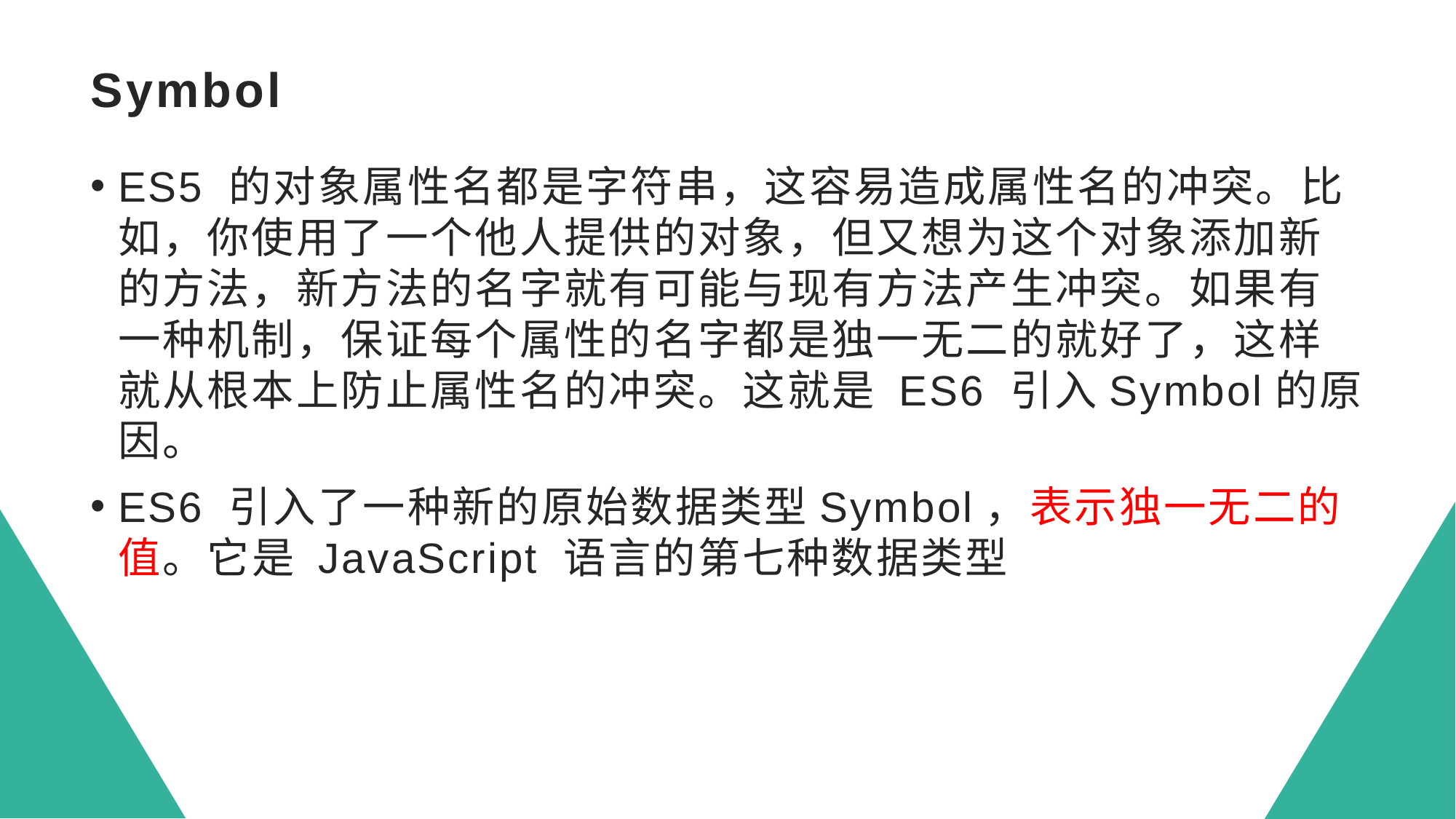

# Symbol
ES5 的对象属性名都是字符串，这容易造成属性名的冲突。比如，你使用了一个他人提供的对象，但又想为这个对象添加新的方法，新方法的名字就有可能与现有方法产生冲突。如果有一种机制，保证每个属性的名字都是独一无二的就好了，这样就从根本上防止属性名的冲突。这就是 ES6 引入Symbol的原因。
ES6 引入了一种新的原始数据类型Symbol，表示独一无二的值。它是 JavaScript 语言的第七种数据类型